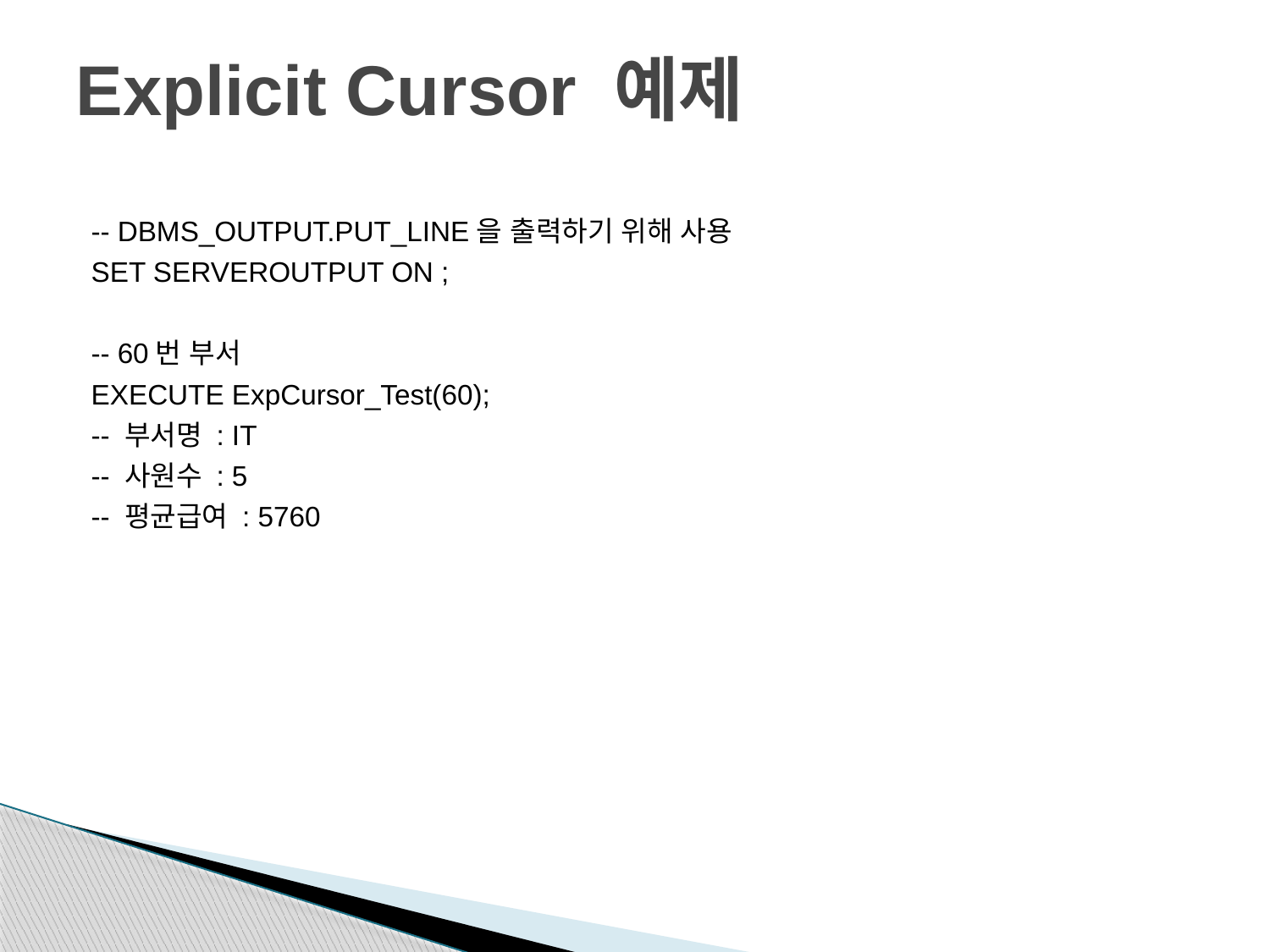

# Explicit Cursor 예제

-- DBMS_OUTPUT.PUT_LINE을 출력하기 위해 사용
SET SERVEROUTPUT ON ;

-- 60번 부서
EXECUTE ExpCursor_Test(60);
-- 부서명 : IT
-- 사원수 : 5
-- 평균급여 : 5760